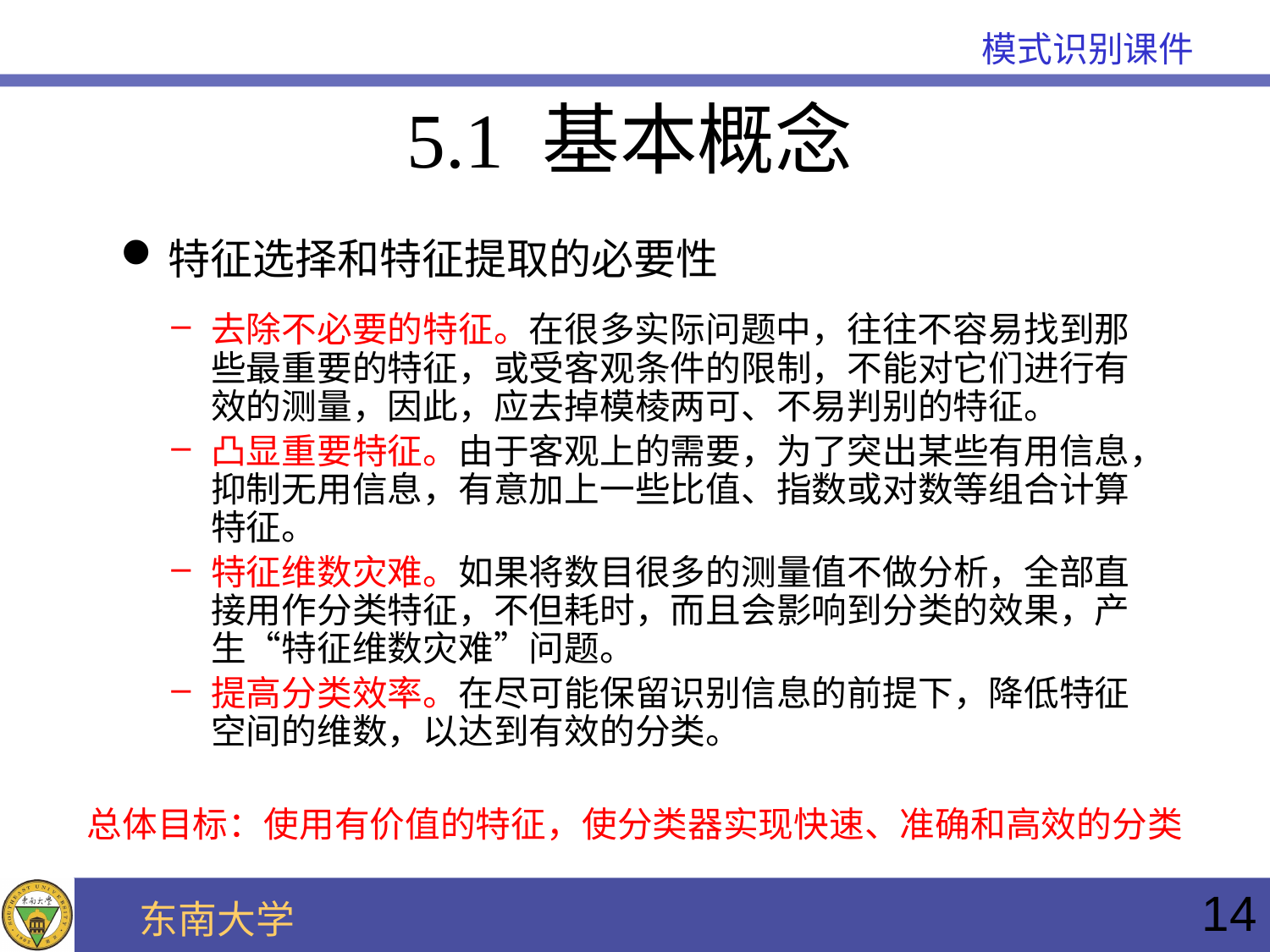

5.1 基本概念
特征选择和特征提取的必要性
去除不必要的特征。在很多实际问题中，往往不容易找到那些最重要的特征，或受客观条件的限制，不能对它们进行有效的测量，因此，应去掉模棱两可、不易判别的特征。
凸显重要特征。由于客观上的需要，为了突出某些有用信息，抑制无用信息，有意加上一些比值、指数或对数等组合计算特征。
特征维数灾难。如果将数目很多的测量值不做分析，全部直接用作分类特征，不但耗时，而且会影响到分类的效果，产生“特征维数灾难”问题。
提高分类效率。在尽可能保留识别信息的前提下，降低特征空间的维数，以达到有效的分类。
总体目标：使用有价值的特征，使分类器实现快速、准确和高效的分类
14